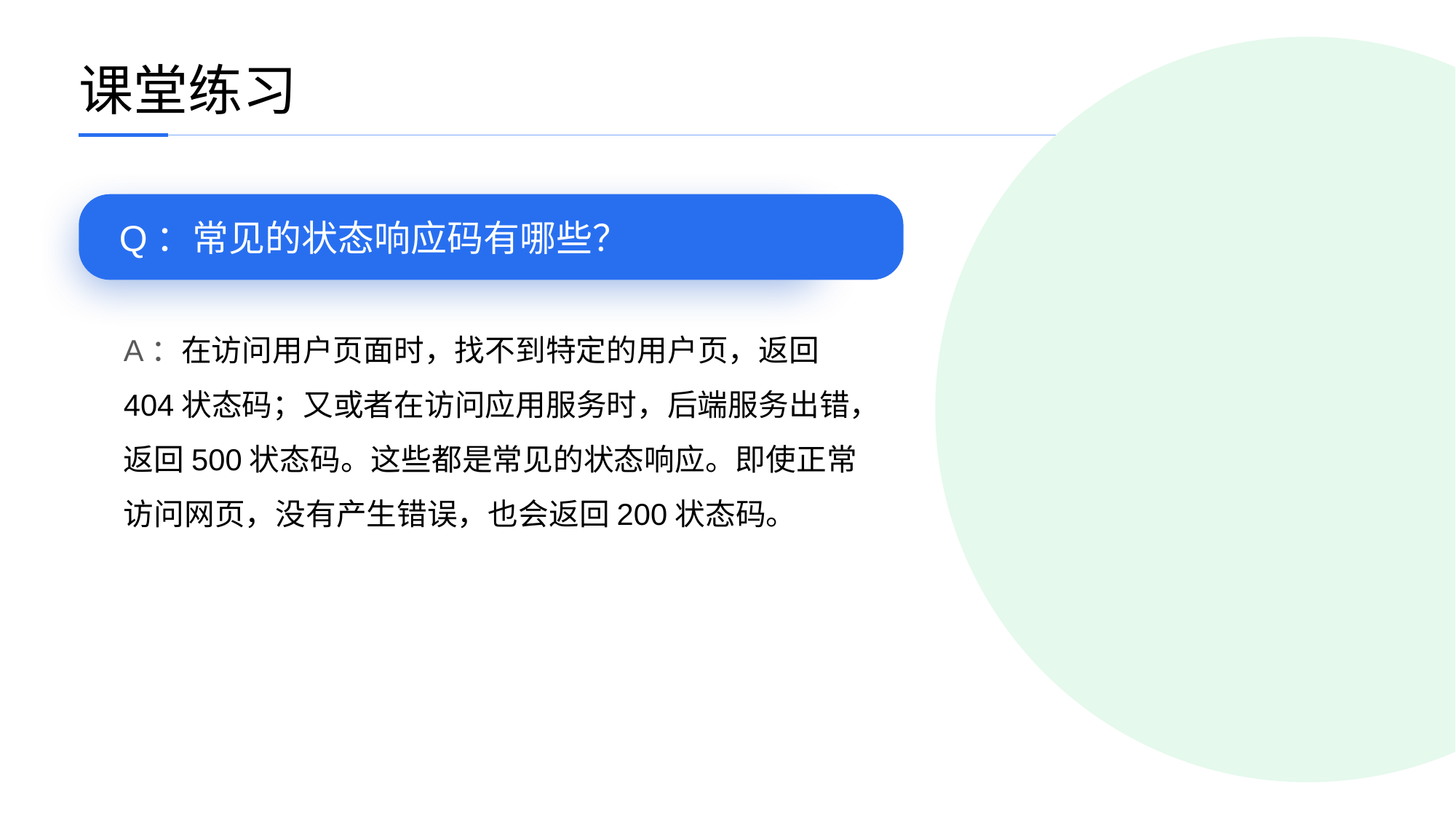

课堂练习

Q：常见的状态响应码有哪些？
A：在访问用户页面时，找不到特定的用户页，返回404状态码；又或者在访问应用服务时，后端服务出错，返回500状态码。这些都是常见的状态响应。即使正常访问网页，没有产生错误，也会返回200状态码。